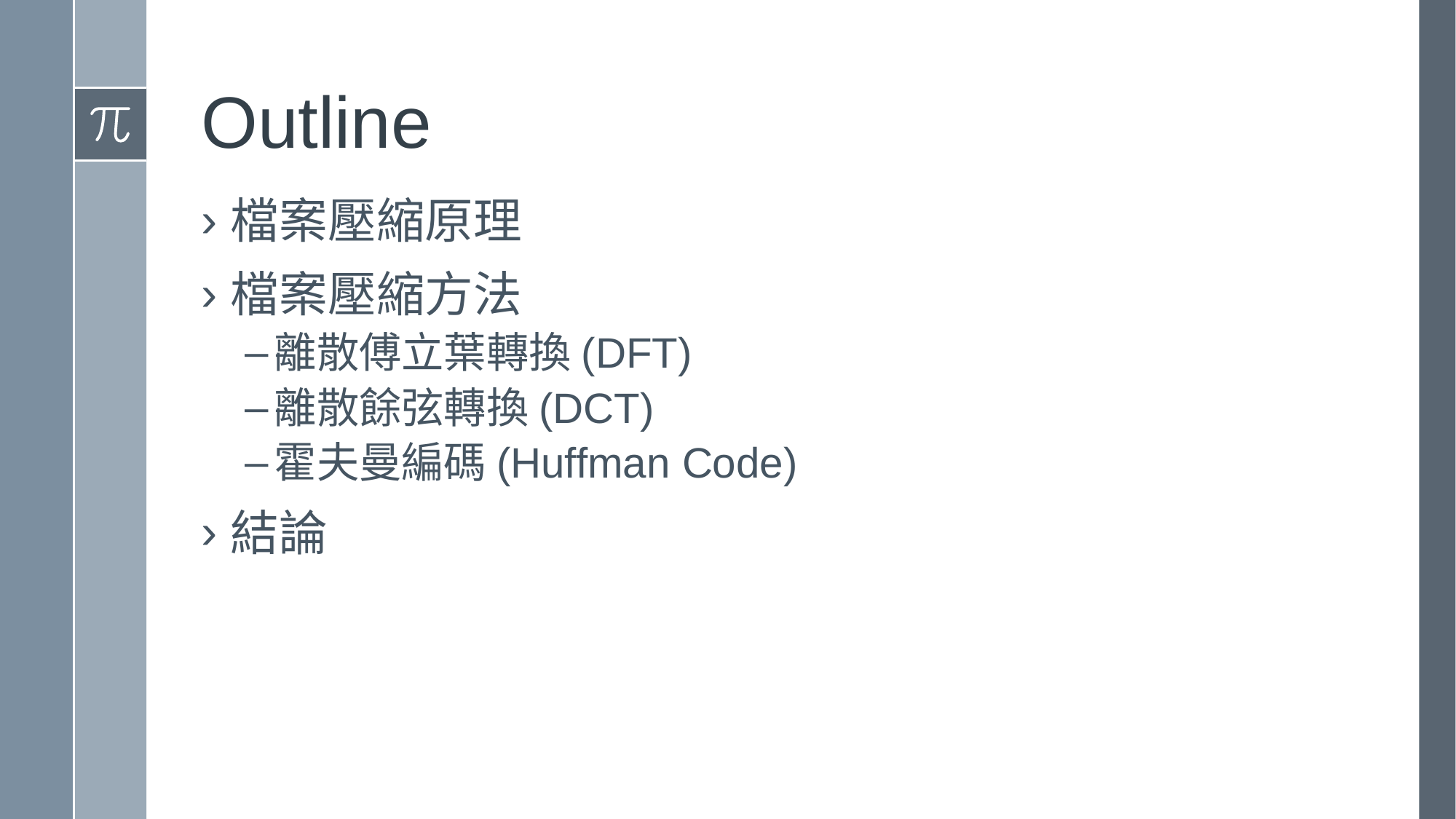

# Outline
檔案壓縮原理
檔案壓縮方法
離散傅立葉轉換(DFT)
離散餘弦轉換(DCT)
霍夫曼編碼(Huffman Code)
結論